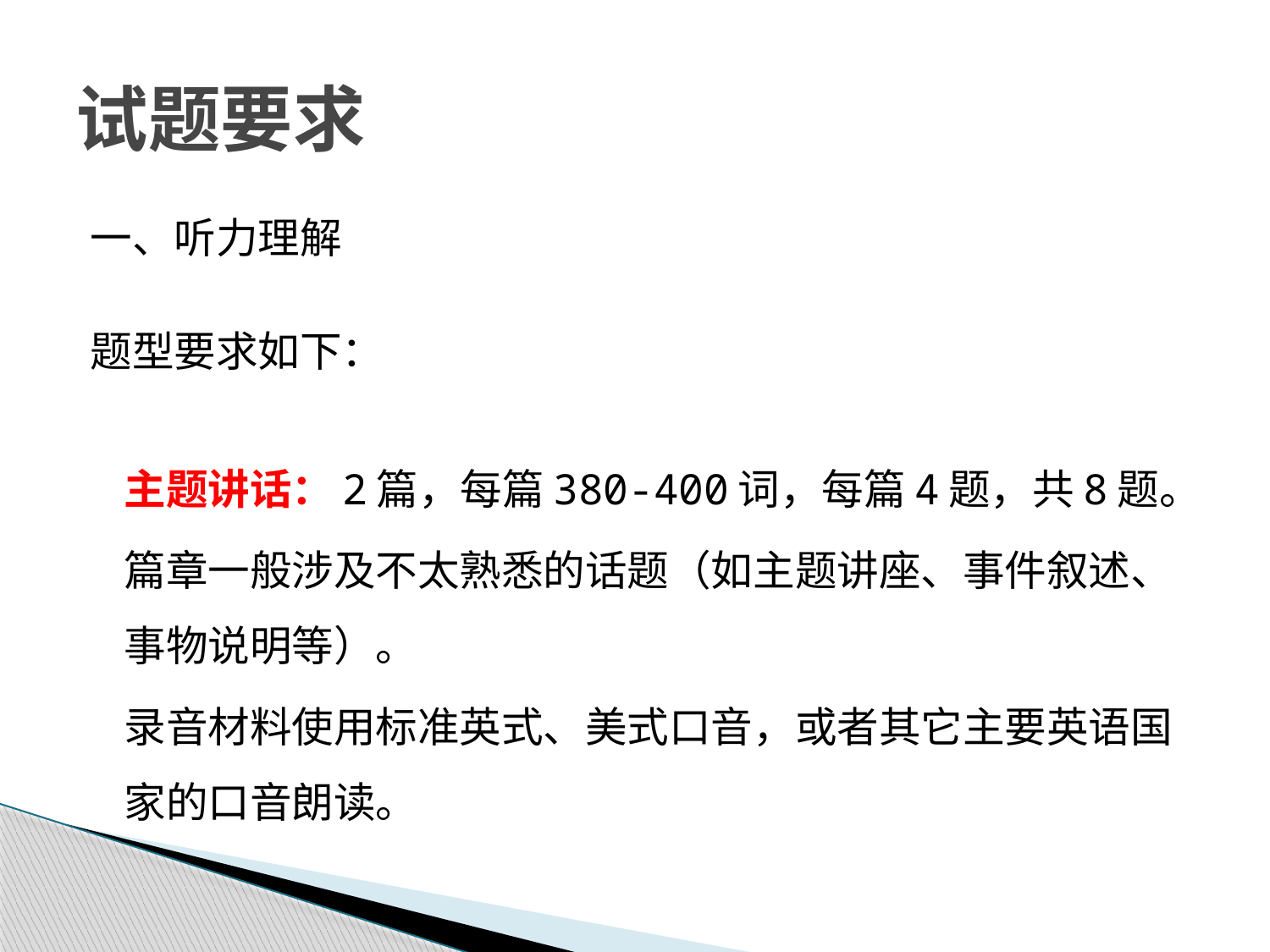

# 试题要求
一、听力理解

题型要求如下：

	主题讲话：2篇，每篇380-400词，每篇4题，共8题。
篇章一般涉及不太熟悉的话题（如主题讲座、事件叙述、事物说明等）。
录音材料使用标准英式、美式口音，或者其它主要英语国家的口音朗读。